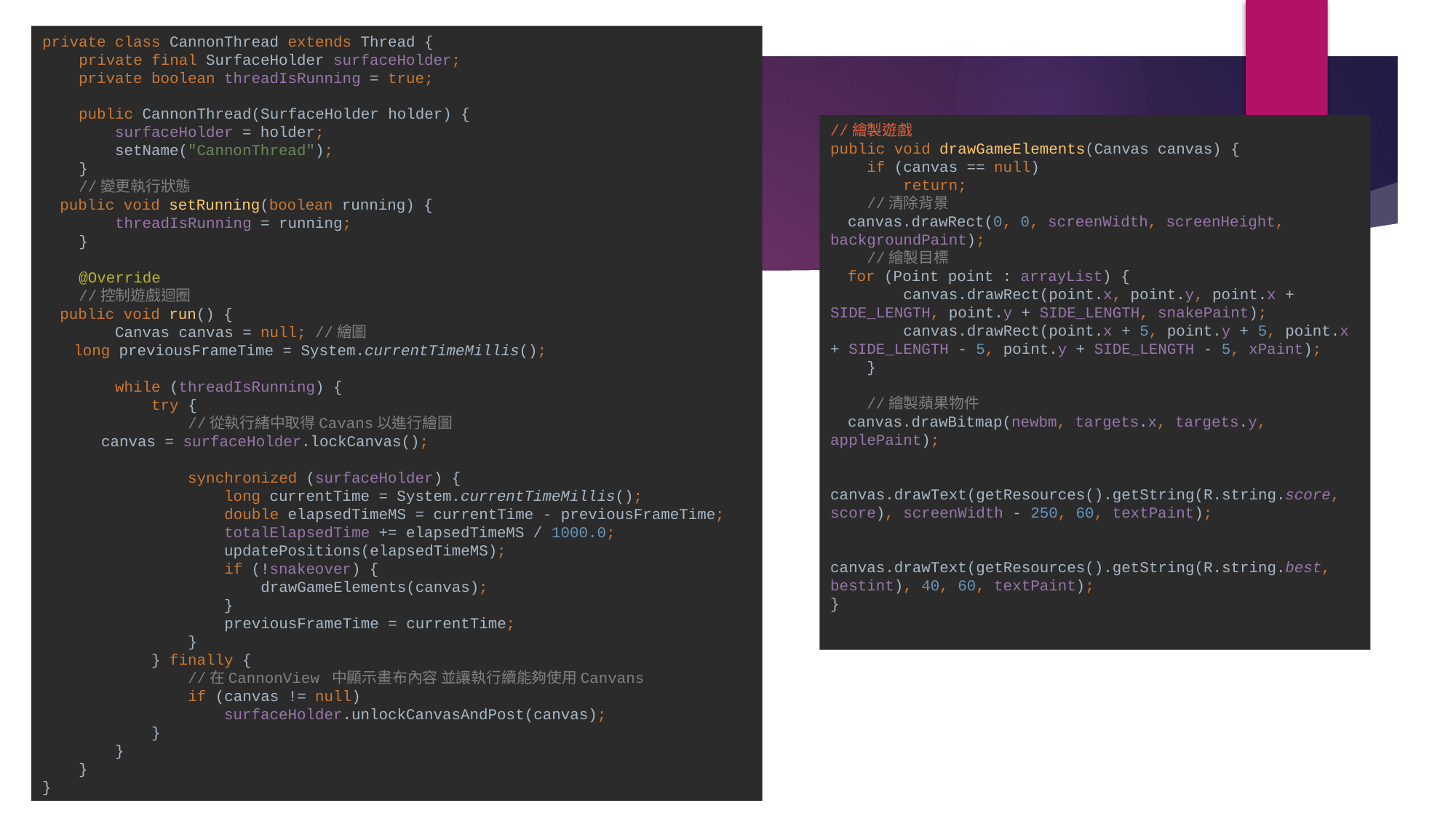

private class CannonThread extends Thread {
    private final SurfaceHolder surfaceHolder;
    private boolean threadIsRunning = true;
    public CannonThread(SurfaceHolder holder) {
        surfaceHolder = holder;
        setName("CannonThread");
    }
    //變更執行狀態
    public void setRunning(boolean running) {
        threadIsRunning = running;
    }
    @Override
    //控制遊戲迴圈
    public void run() {
        Canvas canvas = null; //繪圖
        long previousFrameTime = System.currentTimeMillis();
        while (threadIsRunning) {
            try {
                //從執行緒中取得Cavans以進行繪圖
                canvas = surfaceHolder.lockCanvas();
                synchronized (surfaceHolder) {
                    long currentTime = System.currentTimeMillis();
                    double elapsedTimeMS = currentTime - previousFrameTime;
                    totalElapsedTime += elapsedTimeMS / 1000.0;
                    updatePositions(elapsedTimeMS);
                    if (!snakeover) {
                        drawGameElements(canvas);
                    }
                    previousFrameTime = currentTime;
                }
            } finally {
                //在CannonView 中顯示畫布內容 並讓執行續能夠使用Canvans
                if (canvas != null)
                    surfaceHolder.unlockCanvasAndPost(canvas);
            }
        }
    }
}
//繪製遊戲
public void drawGameElements(Canvas canvas) {
    if (canvas == null)
        return;
    //清除背景
    canvas.drawRect(0, 0, screenWidth, screenHeight, backgroundPaint);
    //繪製目標
    for (Point point : arrayList) {
        canvas.drawRect(point.x, point.y, point.x + SIDE_LENGTH, point.y + SIDE_LENGTH, snakePaint);
        canvas.drawRect(point.x + 5, point.y + 5, point.x + SIDE_LENGTH - 5, point.y + SIDE_LENGTH - 5, xPaint);
    }
    //繪製蘋果物件
    canvas.drawBitmap(newbm, targets.x, targets.y, applePaint);
    canvas.drawText(getResources().getString(R.string.score, score), screenWidth - 250, 60, textPaint);
    canvas.drawText(getResources().getString(R.string.best, bestint), 40, 60, textPaint);
}